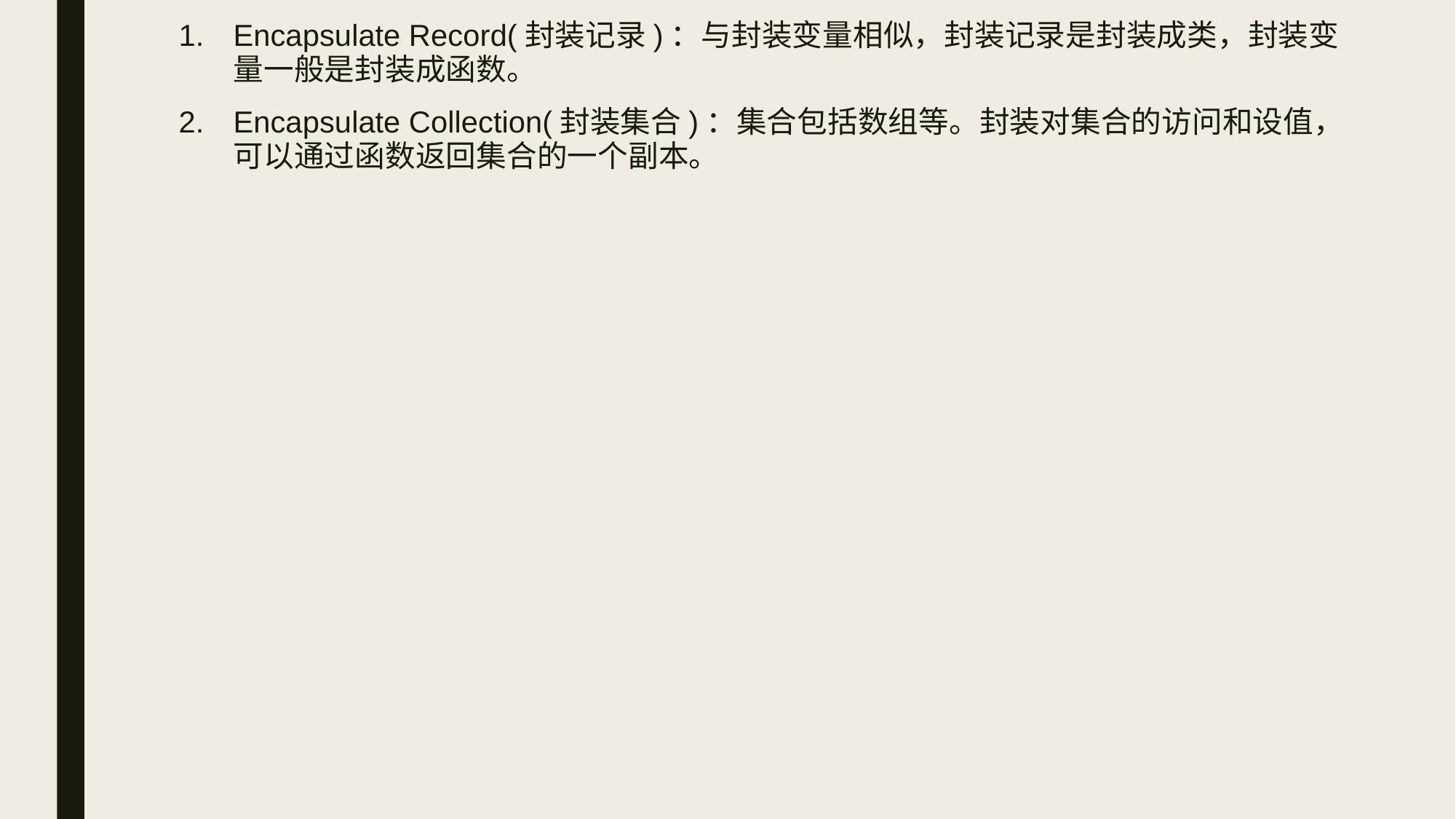

Encapsulate Record(封装记录)：与封装变量相似，封装记录是封装成类，封装变量一般是封装成函数。
Encapsulate Collection(封装集合)：集合包括数组等。封装对集合的访问和设值，可以通过函数返回集合的一个副本。